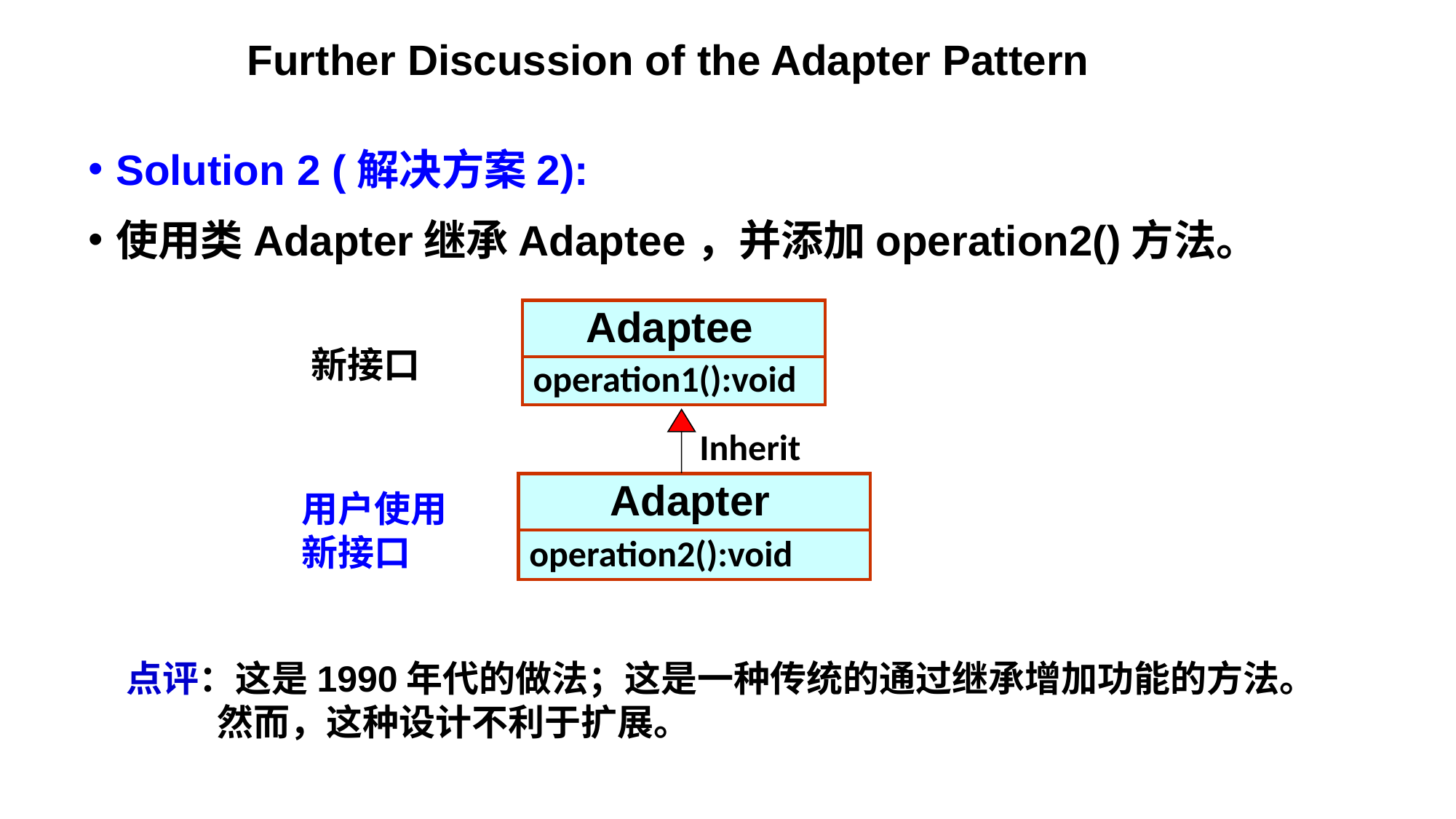

# Further Discussion of the Adapter Pattern
Solution 2 (解决方案2):
使用类Adapter继承Adaptee，并添加operation2()方法。
Adaptee
新接口
operation1():void

Inherit
Adapter
用户使用新接口
operation2():void
点评：这是1990年代的做法；这是一种传统的通过继承增加功能的方法。
          然而，这种设计不利于扩展。